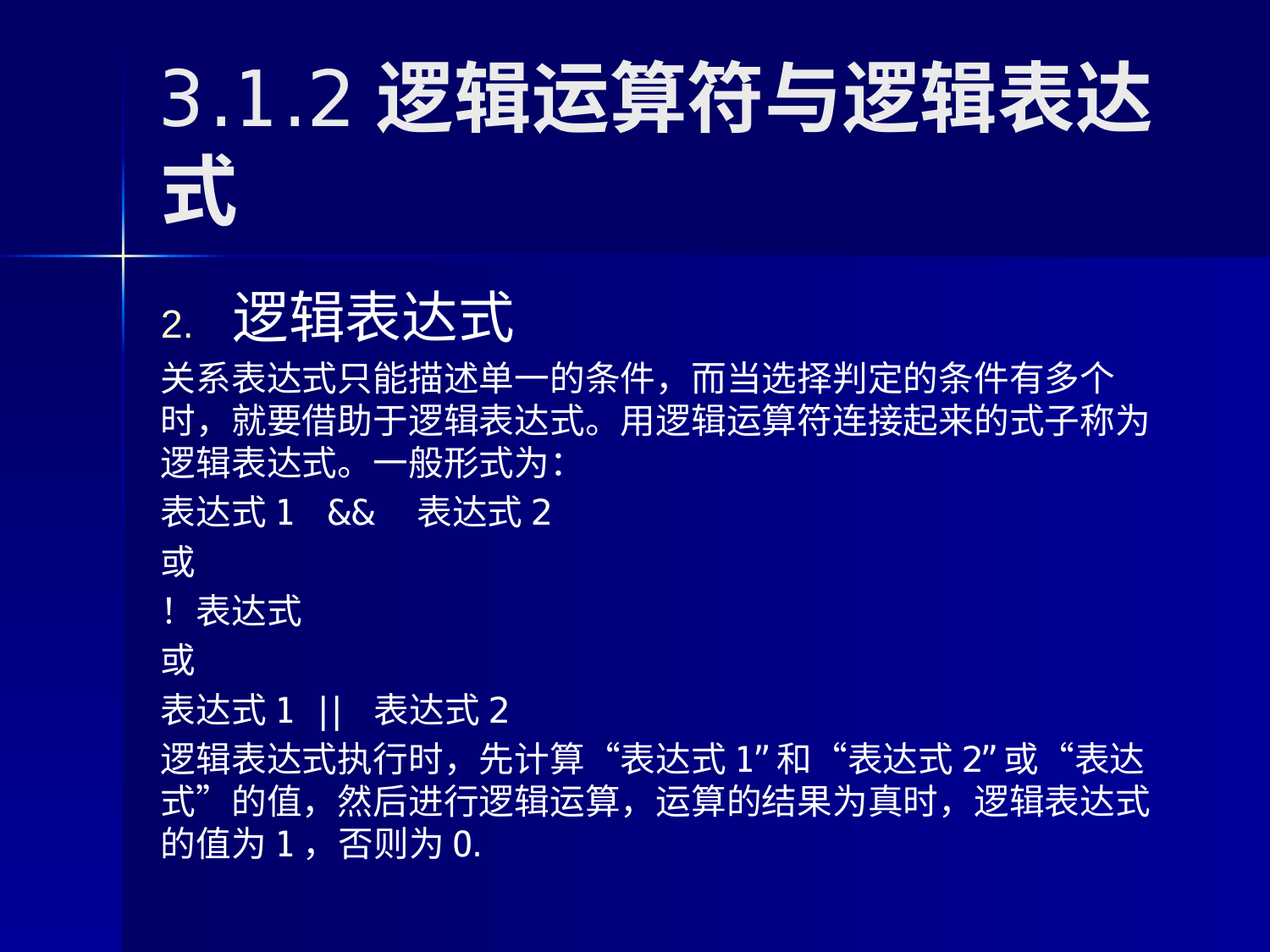

# 3.1.2逻辑运算符与逻辑表达式
逻辑表达式
关系表达式只能描述单一的条件，而当选择判定的条件有多个时，就要借助于逻辑表达式。用逻辑运算符连接起来的式子称为逻辑表达式。一般形式为：
表达式1   &&   表达式2
或
！表达式
或
表达式1  ||  表达式2
逻辑表达式执行时，先计算“表达式1”和“表达式2”或“表达式”的值，然后进行逻辑运算，运算的结果为真时，逻辑表达式的值为1，否则为0.